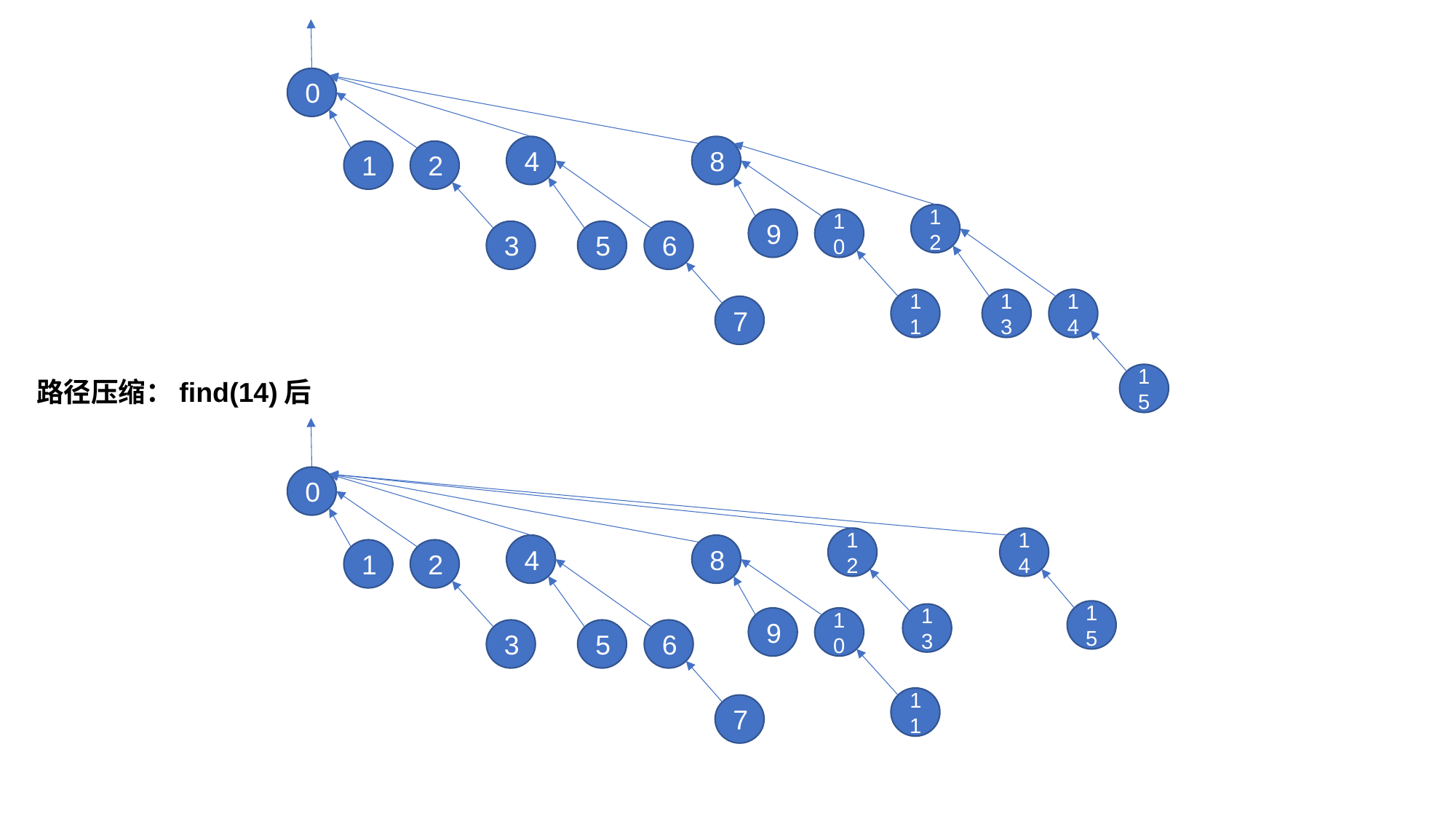

0
4
8
1
2
12
9
10
3
5
6
11
13
14
7
15
路径压缩：find(14)后
0
12
14
4
8
1
2
15
13
9
10
3
5
6
11
7